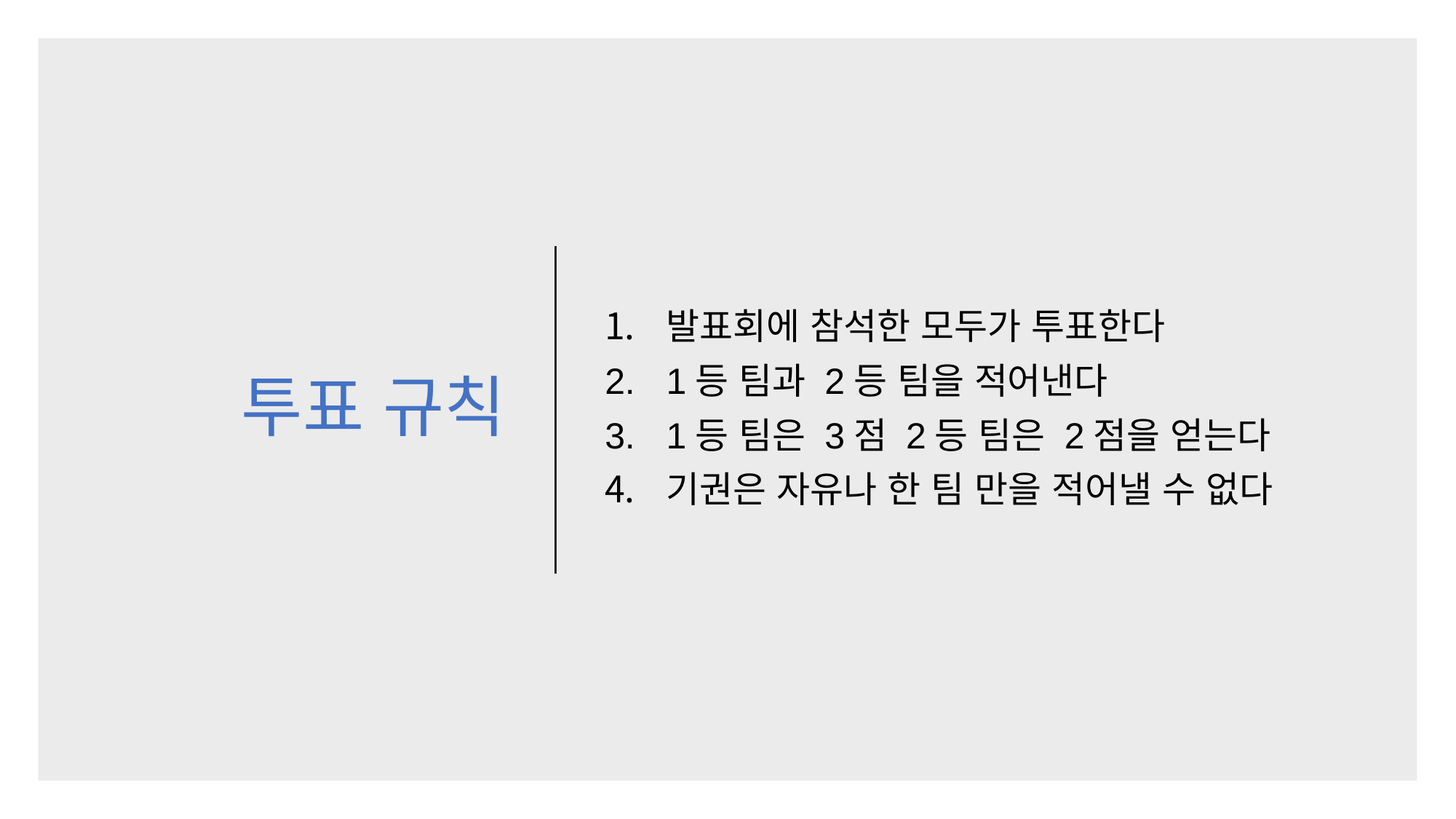

# 투표 규칙
발표회에 참석한 모두가 투표한다
1등 팀과 2등 팀을 적어낸다
1등 팀은 3점 2등 팀은 2점을 얻는다
기권은 자유나 한 팀 만을 적어낼 수 없다